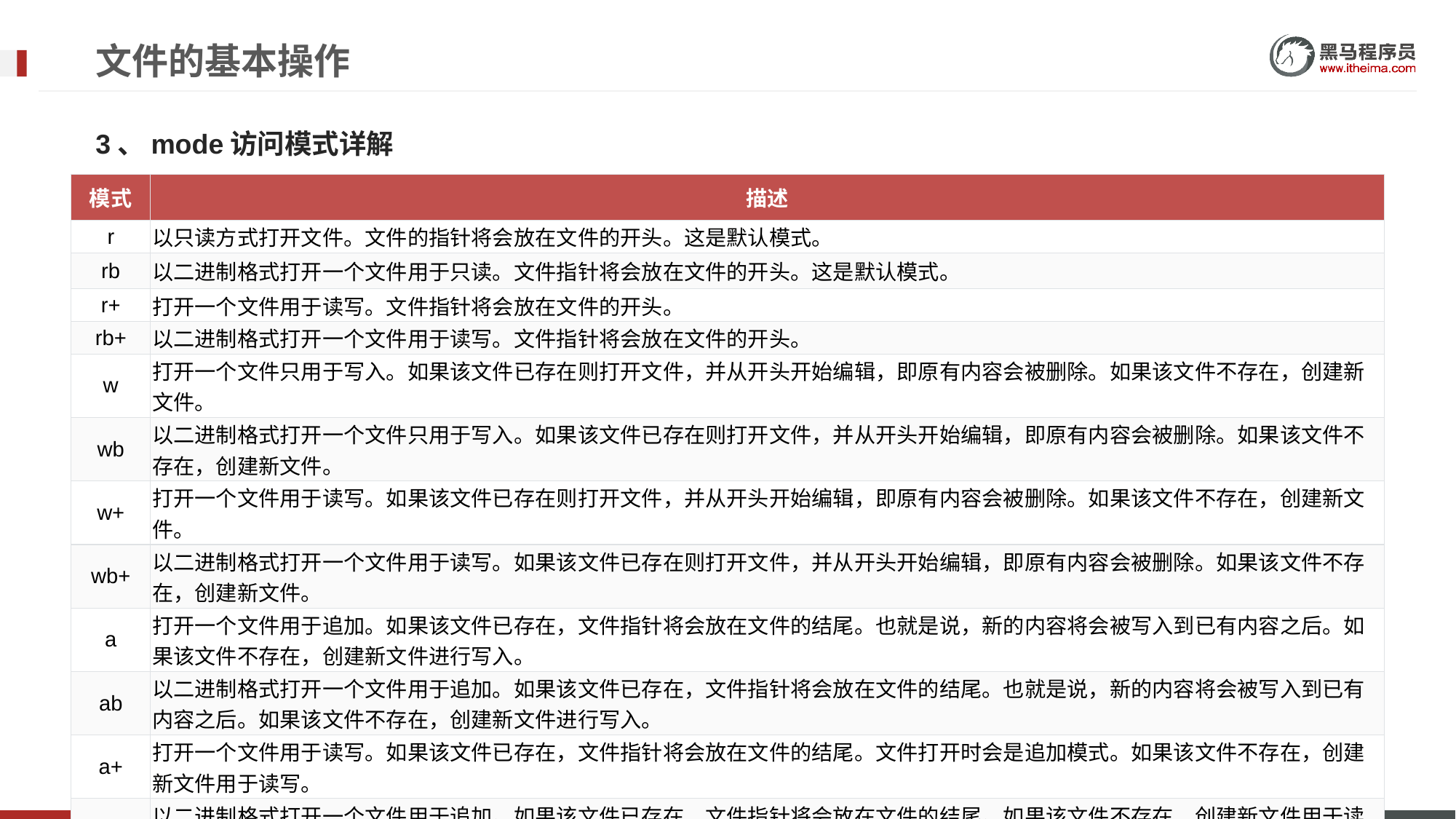

# 文件的基本操作
3、mode访问模式详解
| 模式 | 描述 |
| --- | --- |
| r | 以只读方式打开文件。文件的指针将会放在文件的开头。这是默认模式。 |
| rb | 以二进制格式打开一个文件用于只读。文件指针将会放在文件的开头。这是默认模式。 |
| r+ | 打开一个文件用于读写。文件指针将会放在文件的开头。 |
| rb+ | 以二进制格式打开一个文件用于读写。文件指针将会放在文件的开头。 |
| w | 打开一个文件只用于写入。如果该文件已存在则打开文件，并从开头开始编辑，即原有内容会被删除。如果该文件不存在，创建新文件。 |
| wb | 以二进制格式打开一个文件只用于写入。如果该文件已存在则打开文件，并从开头开始编辑，即原有内容会被删除。如果该文件不存在，创建新文件。 |
| w+ | 打开一个文件用于读写。如果该文件已存在则打开文件，并从开头开始编辑，即原有内容会被删除。如果该文件不存在，创建新文件。 |
| wb+ | 以二进制格式打开一个文件用于读写。如果该文件已存在则打开文件，并从开头开始编辑，即原有内容会被删除。如果该文件不存在，创建新文件。 |
| a | 打开一个文件用于追加。如果该文件已存在，文件指针将会放在文件的结尾。也就是说，新的内容将会被写入到已有内容之后。如果该文件不存在，创建新文件进行写入。 |
| ab | 以二进制格式打开一个文件用于追加。如果该文件已存在，文件指针将会放在文件的结尾。也就是说，新的内容将会被写入到已有内容之后。如果该文件不存在，创建新文件进行写入。 |
| a+ | 打开一个文件用于读写。如果该文件已存在，文件指针将会放在文件的结尾。文件打开时会是追加模式。如果该文件不存在，创建新文件用于读写。 |
| ab+ | 以二进制格式打开一个文件用于追加。如果该文件已存在，文件指针将会放在文件的结尾。如果该文件不存在，创建新文件用于读写。 |